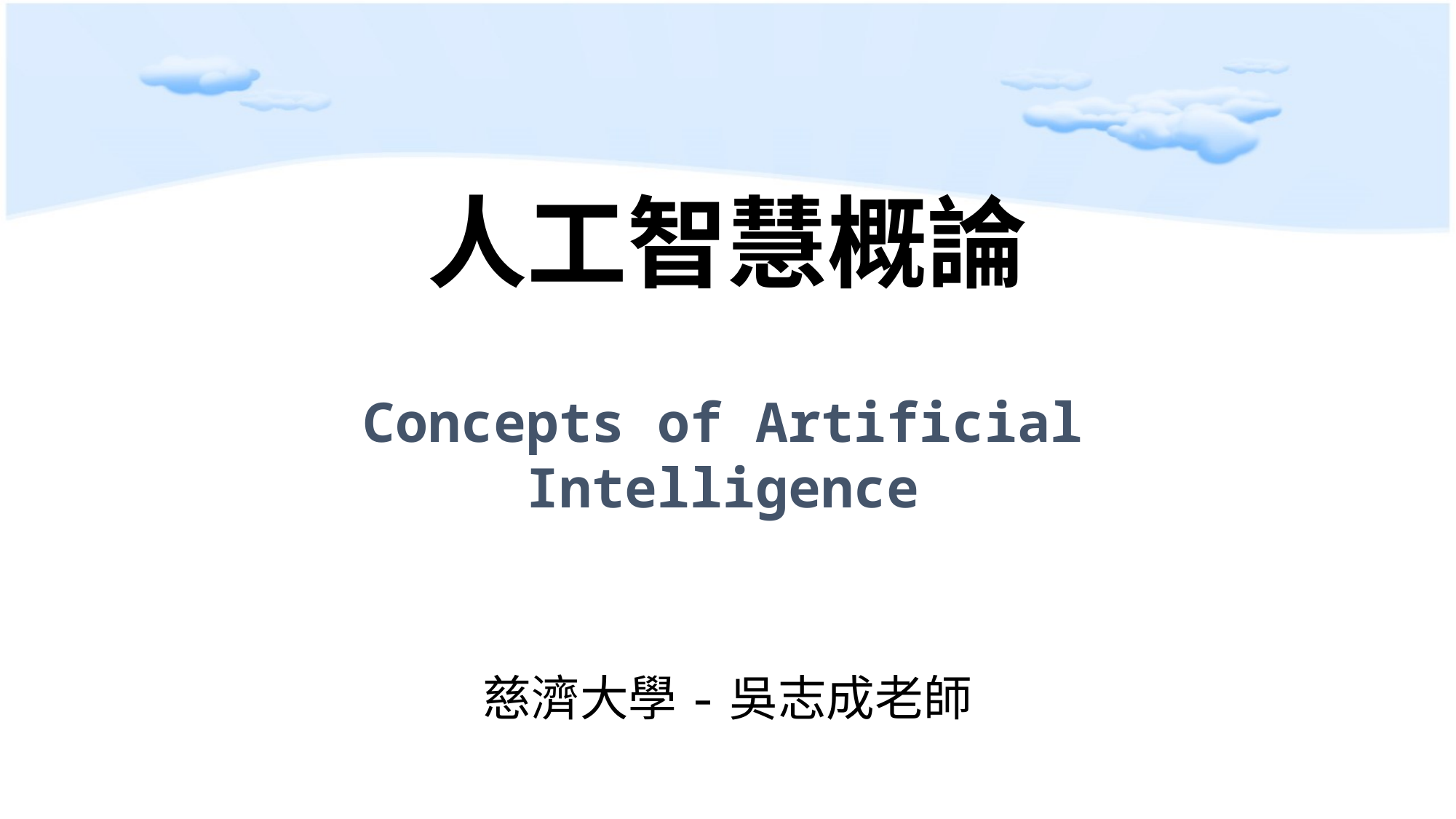

# 人工智慧概論
Concepts of Artificial Intelligence
慈濟大學-吳志成老師